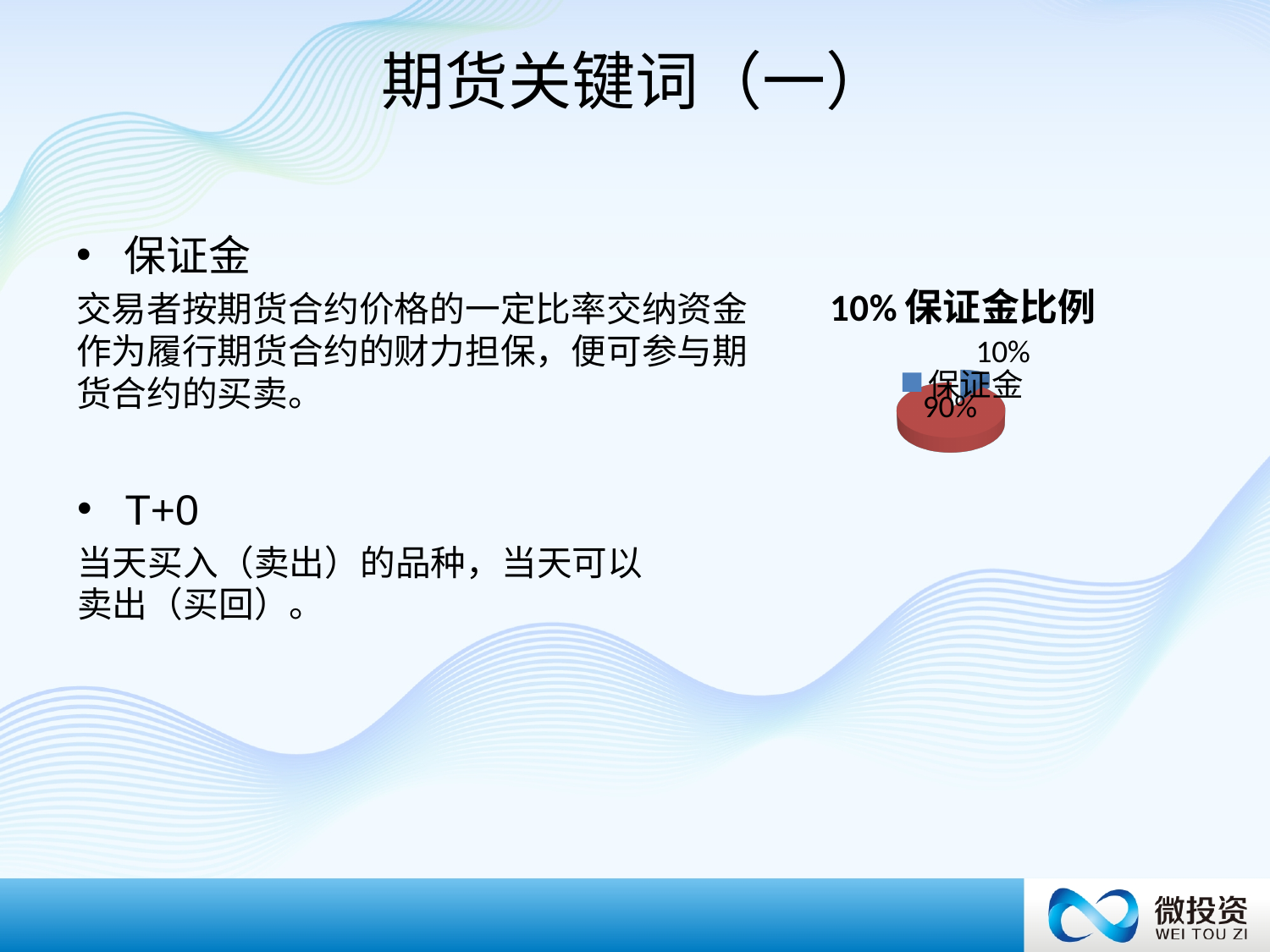

# 期货关键词（一）
保证金
交易者按期货合约价格的一定比率交纳资金作为履行期货合约的财力担保，便可参与期货合约的买卖。

[unsupported chart]

T+0
当天买入（卖出）的品种，当天可以卖出（买回）。